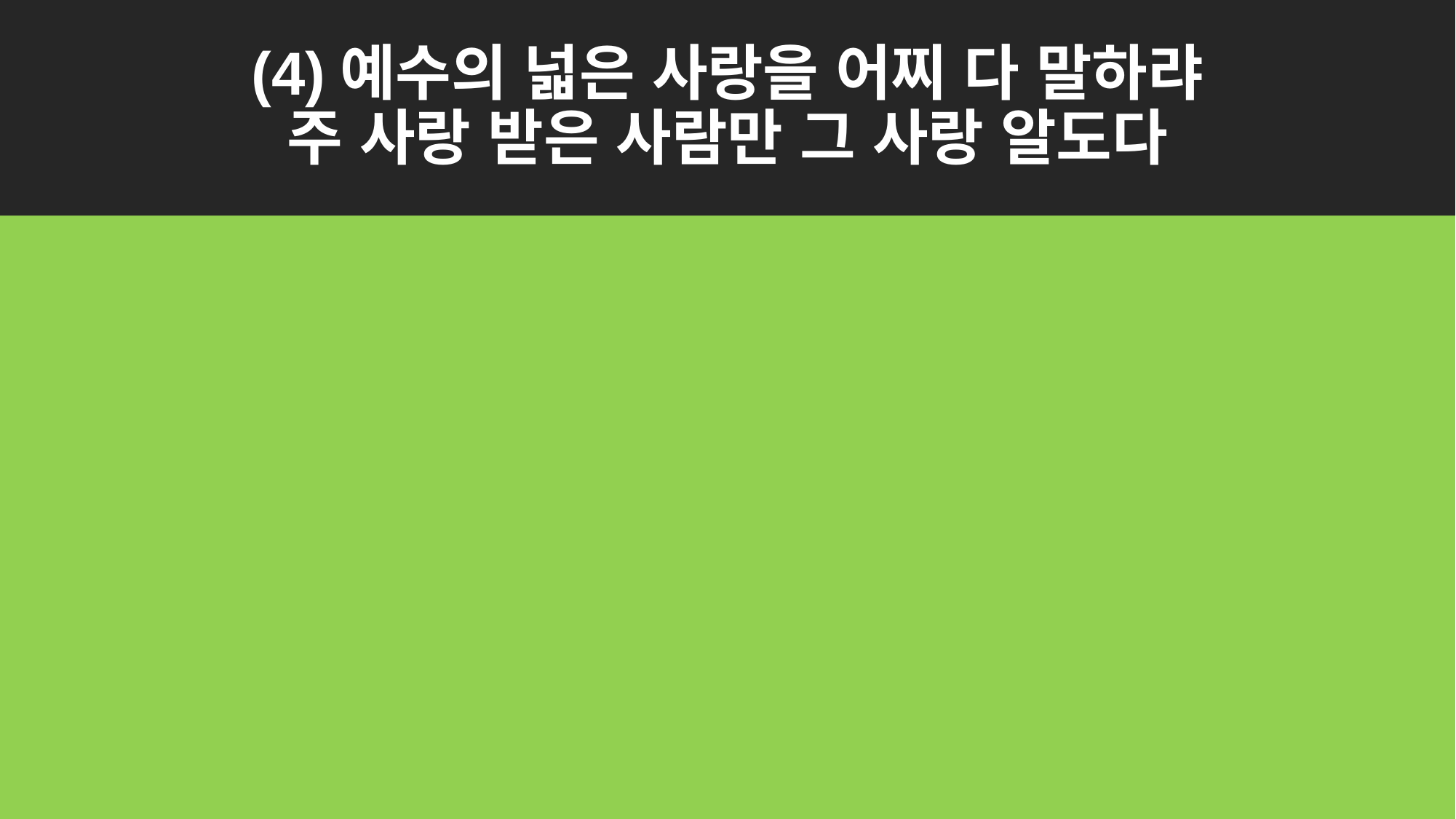

# (4)예수의 넓은 사랑을 어찌 다 말하랴
주 사랑 받은 사람만 그 사랑 알도다